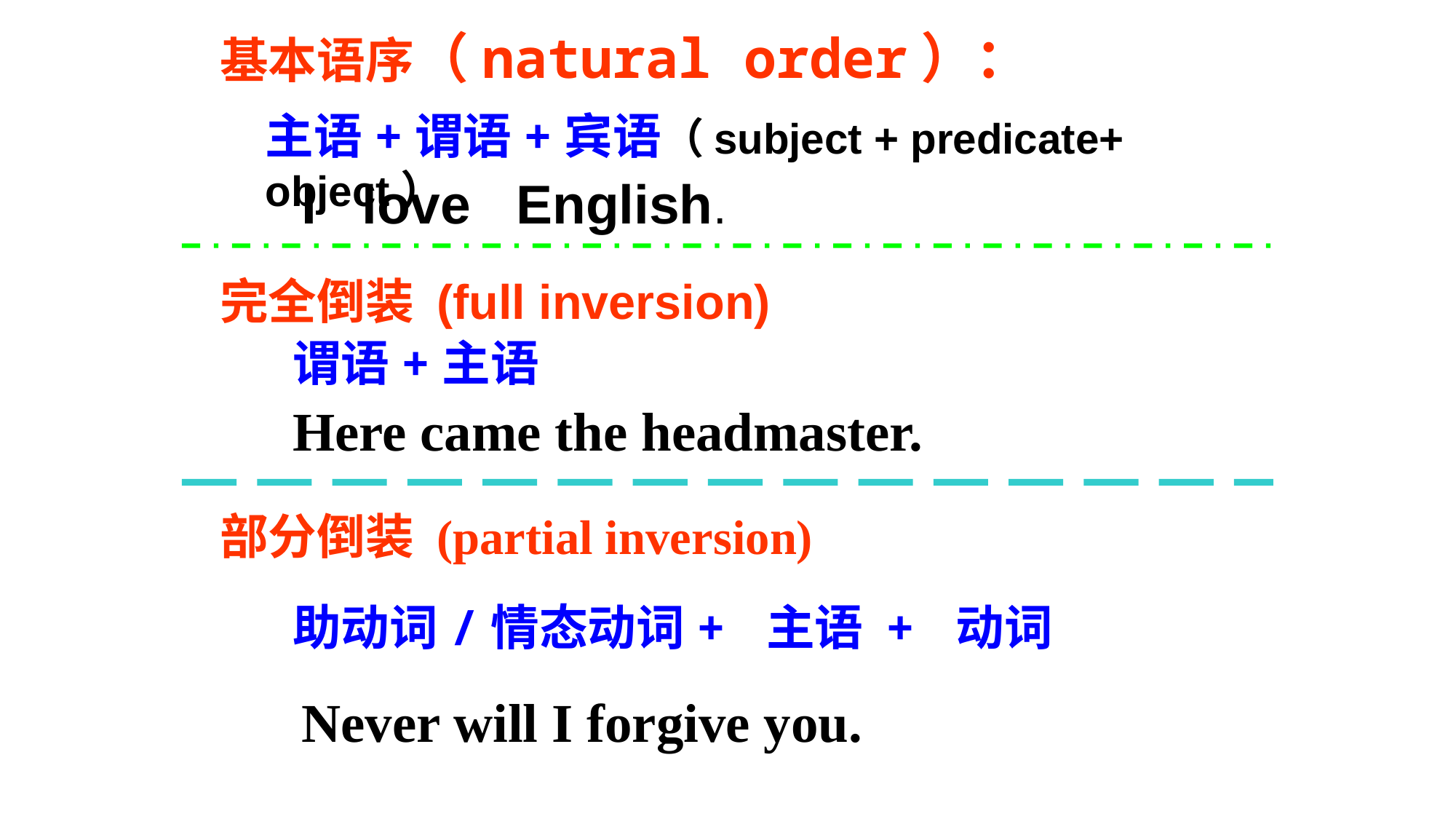

基本语序（natural order）：
主语+谓语+宾语（subject + predicate+ object）
I   love   English.

完全倒装 (full inversion)
谓语+主语
Here came the headmaster.

部分倒装 (partial inversion)
助动词/情态动词+ 主语 + 动词
Never will I forgive you.